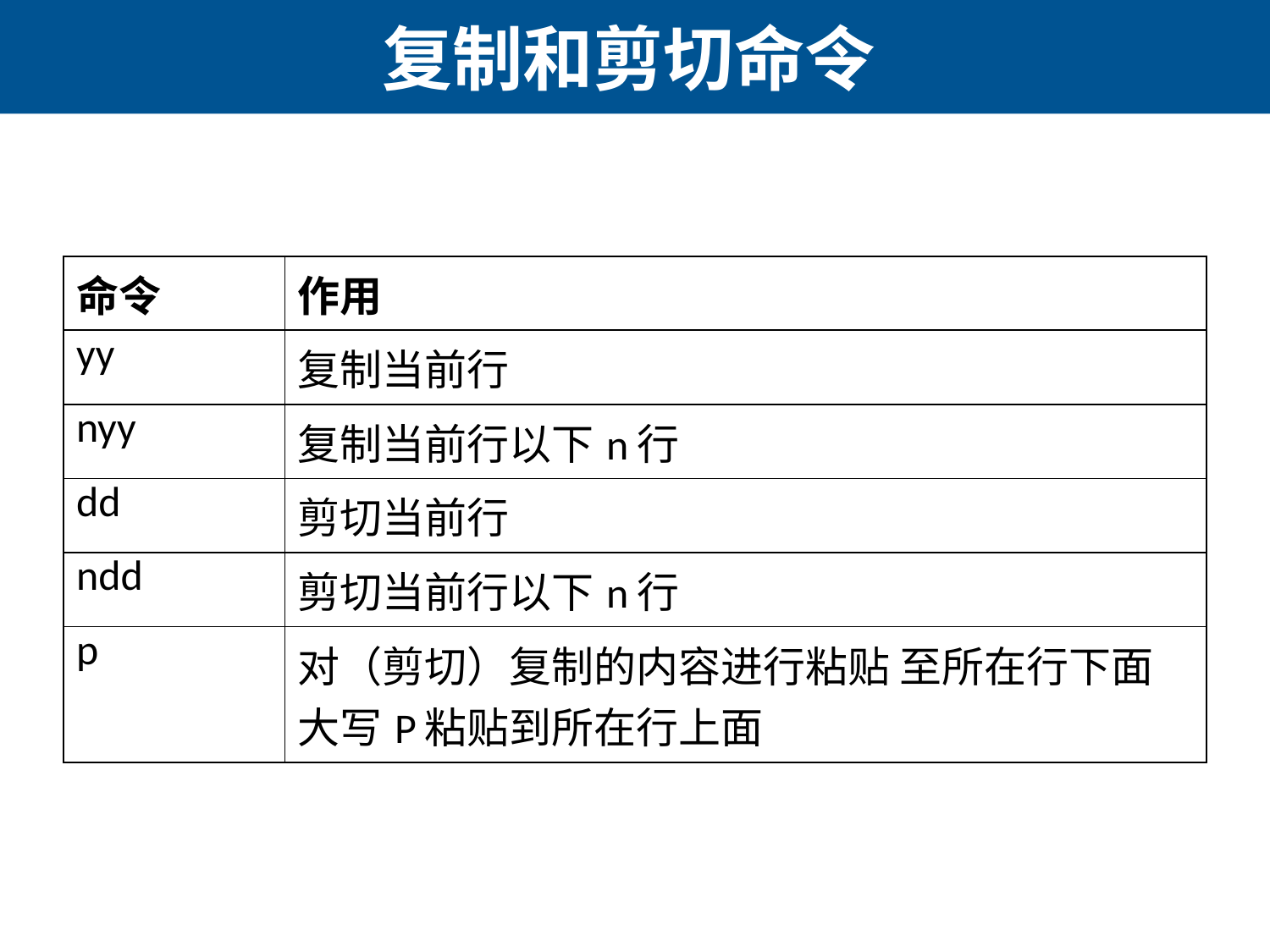

# 复制和剪切命令
| 命令 | 作用 |
| --- | --- |
| yy | 复制当前行 |
| nyy | 复制当前行以下n行 |
| dd | 剪切当前行 |
| ndd | 剪切当前行以下n行 |
| p | 对（剪切）复制的内容进行粘贴 至所在行下面 大写P粘贴到所在行上面 |